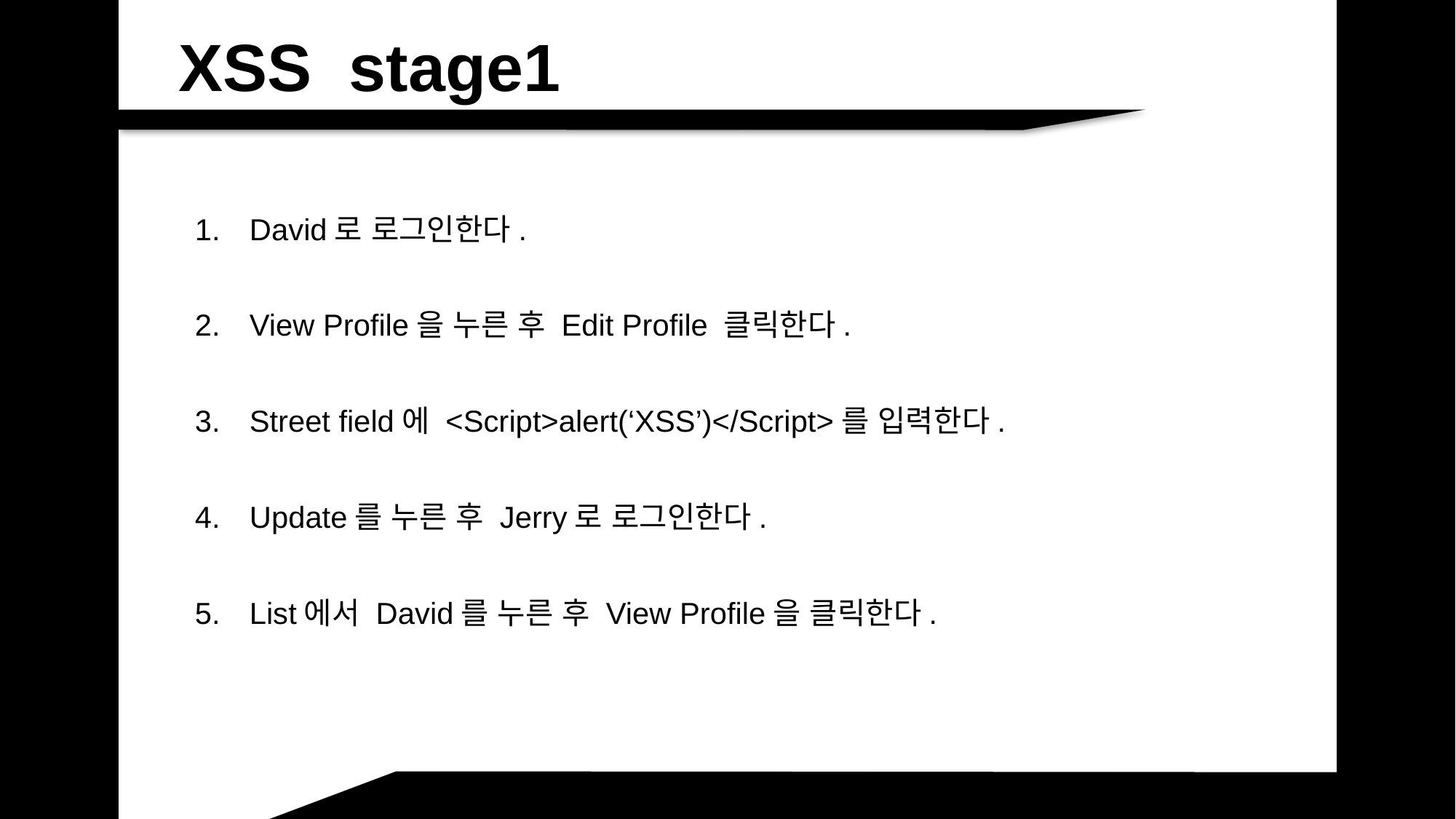

XSS  stage1

David로 로그인한다.

View Profile을 누른 후 Edit Profile 클릭한다.

Street field에 <Script>alert(‘XSS’)</Script>를 입력한다.

Update를 누른 후 Jerry로 로그인한다.

List에서 David를 누른 후 View Profile을 클릭한다.